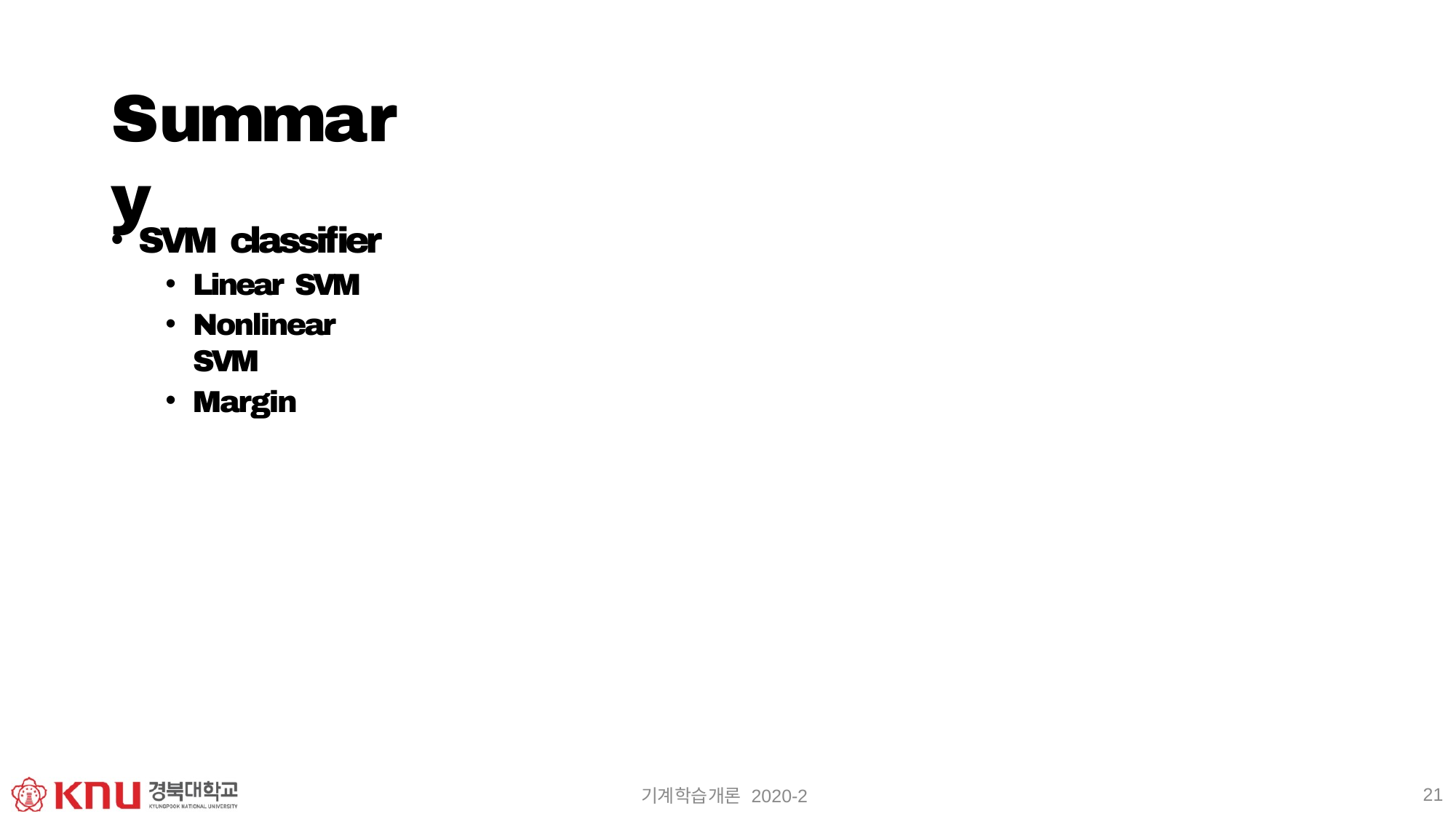

# Summary
SVM classifier
Linear SVM
Nonlinear SVM
Margin
21
기계학습개론 2020-2